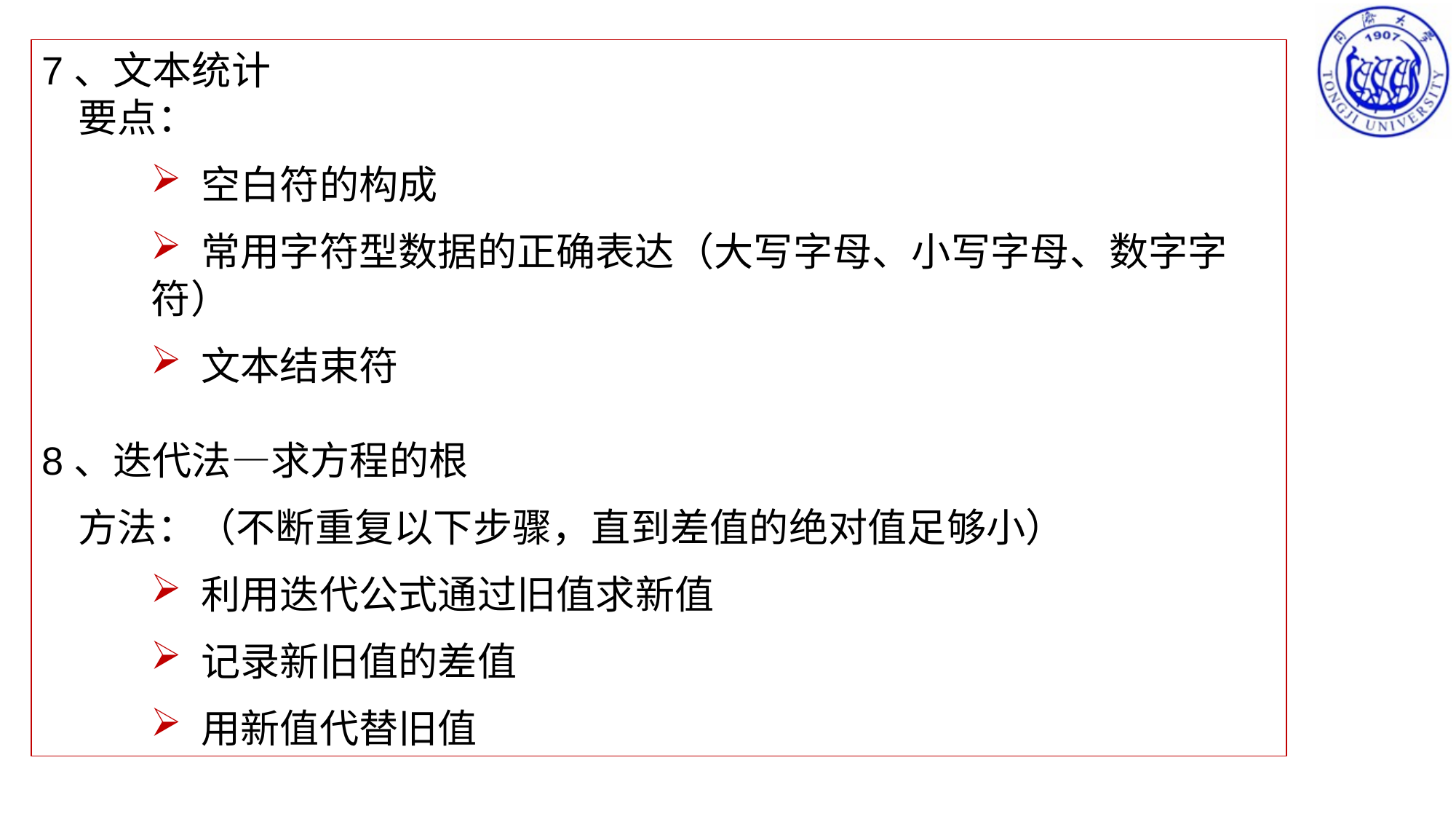

7、文本统计
   要点：
 空白符的构成
 常用字符型数据的正确表达（大写字母、小写字母、数字字符）
 文本结束符

8、迭代法—求方程的根
   方法：（不断重复以下步骤，直到差值的绝对值足够小）
 利用迭代公式通过旧值求新值
 记录新旧值的差值
 用新值代替旧值